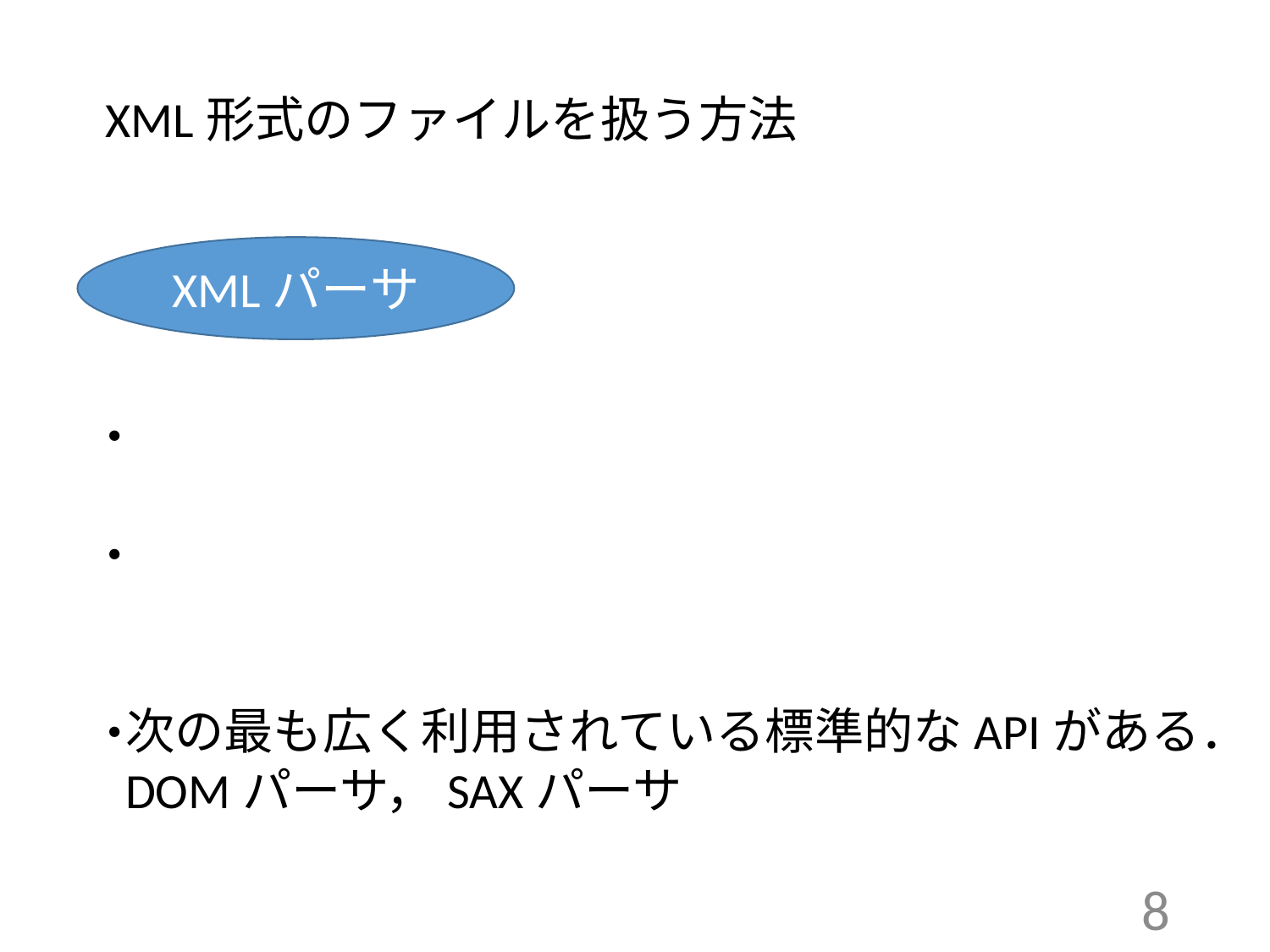

XML形式のファイルを扱う方法
XMLパーサ

次の最も広く利用されている標準的なAPIがある．
DOMパーサ，SAXパーサ
・

・

・
8